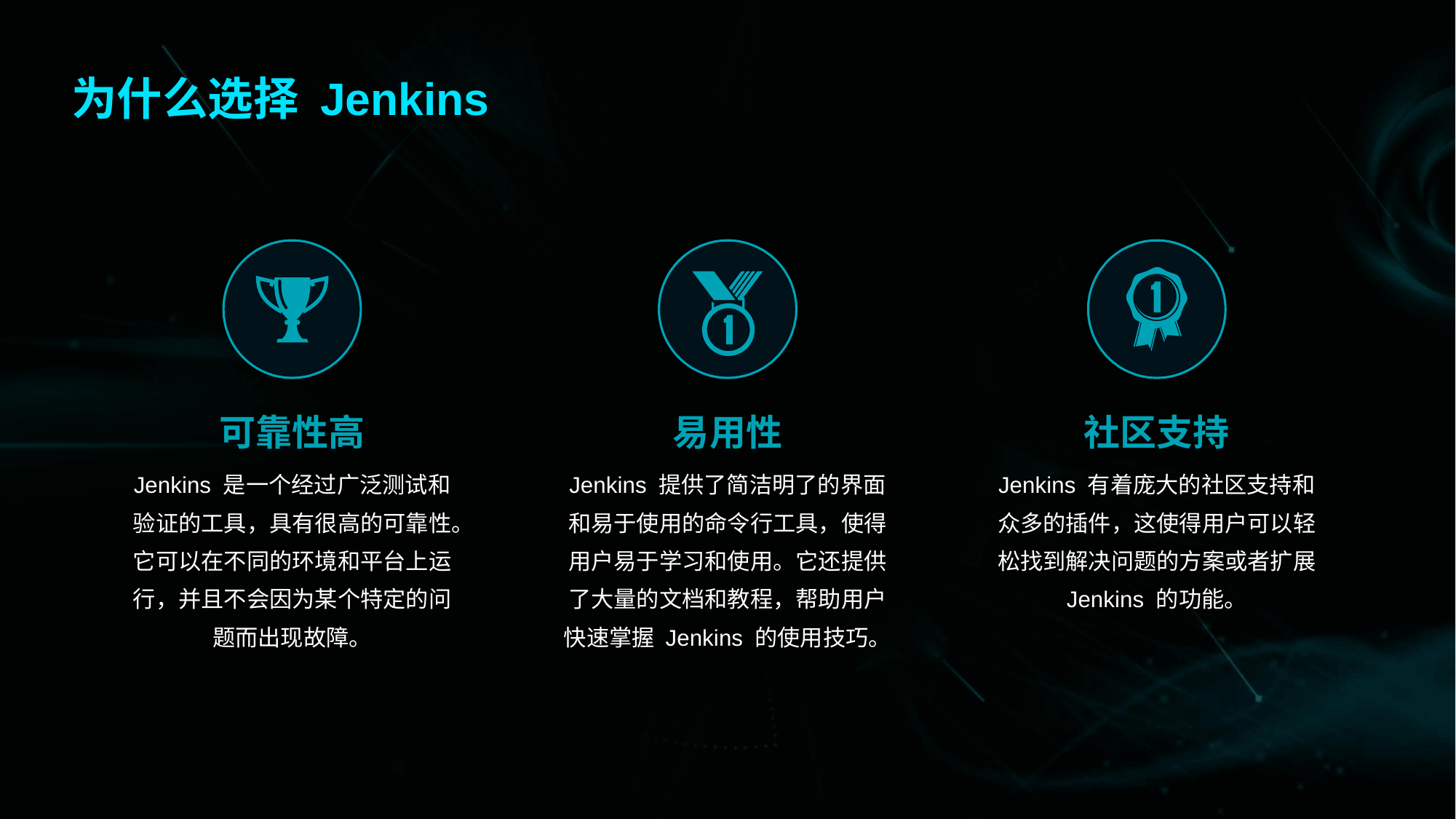

为什么选择 Jenkins

可靠性高
易用性
社区支持
Jenkins 是一个经过广泛测试和验证的工具，具有很高的可靠性。它可以在不同的环境和平台上运行，并且不会因为某个特定的问题而出现故障。
Jenkins 提供了简洁明了的界面和易于使用的命令行工具，使得用户易于学习和使用。它还提供了大量的文档和教程，帮助用户快速掌握 Jenkins 的使用技巧。
Jenkins 有着庞大的社区支持和众多的插件，这使得用户可以轻松找到解决问题的方案或者扩展 Jenkins 的功能。